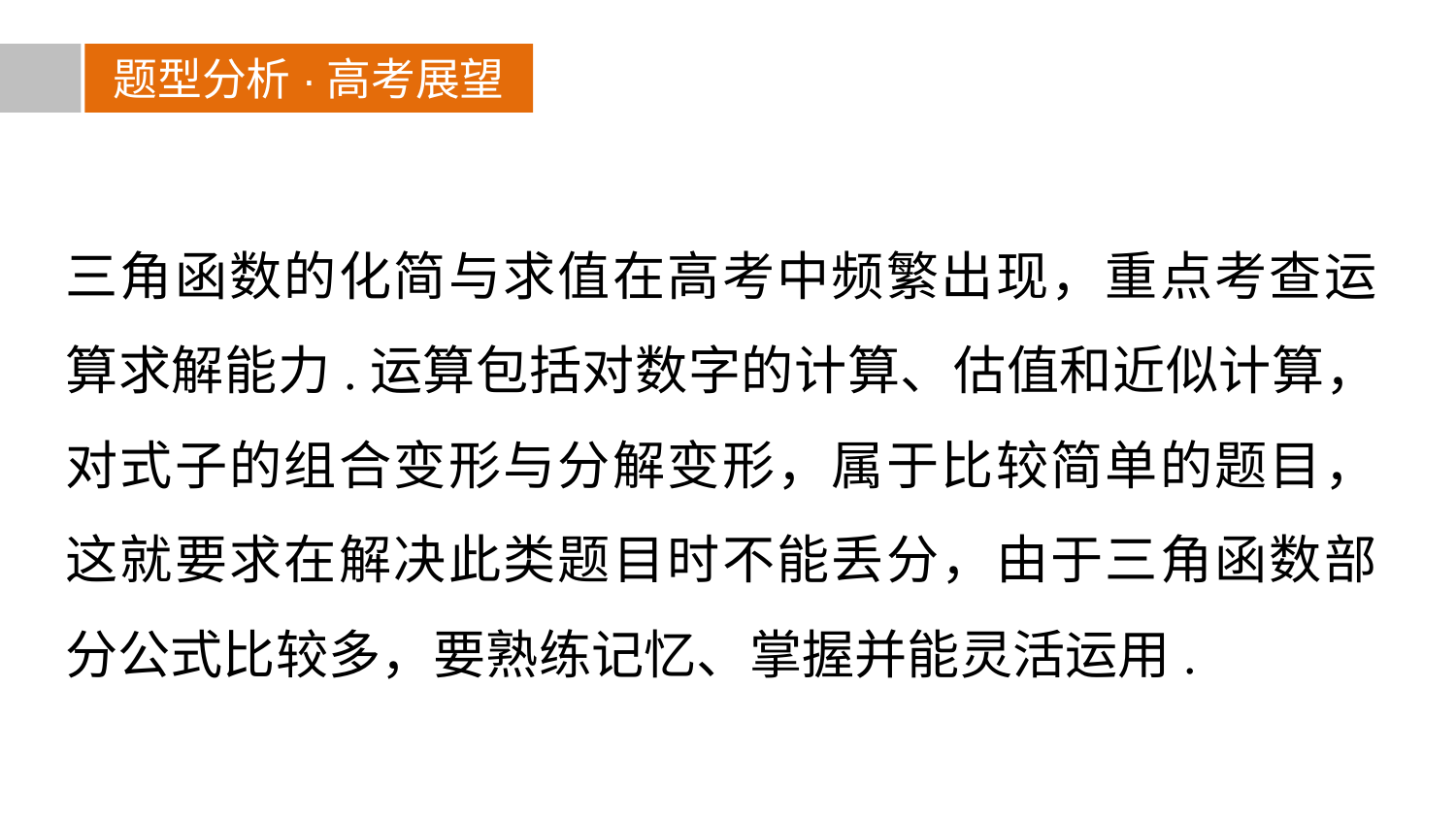

题型分析·高考展望
三角函数的化简与求值在高考中频繁出现，重点考查运算求解能力.运算包括对数字的计算、估值和近似计算，对式子的组合变形与分解变形，属于比较简单的题目，这就要求在解决此类题目时不能丢分，由于三角函数部分公式比较多，要熟练记忆、掌握并能灵活运用.